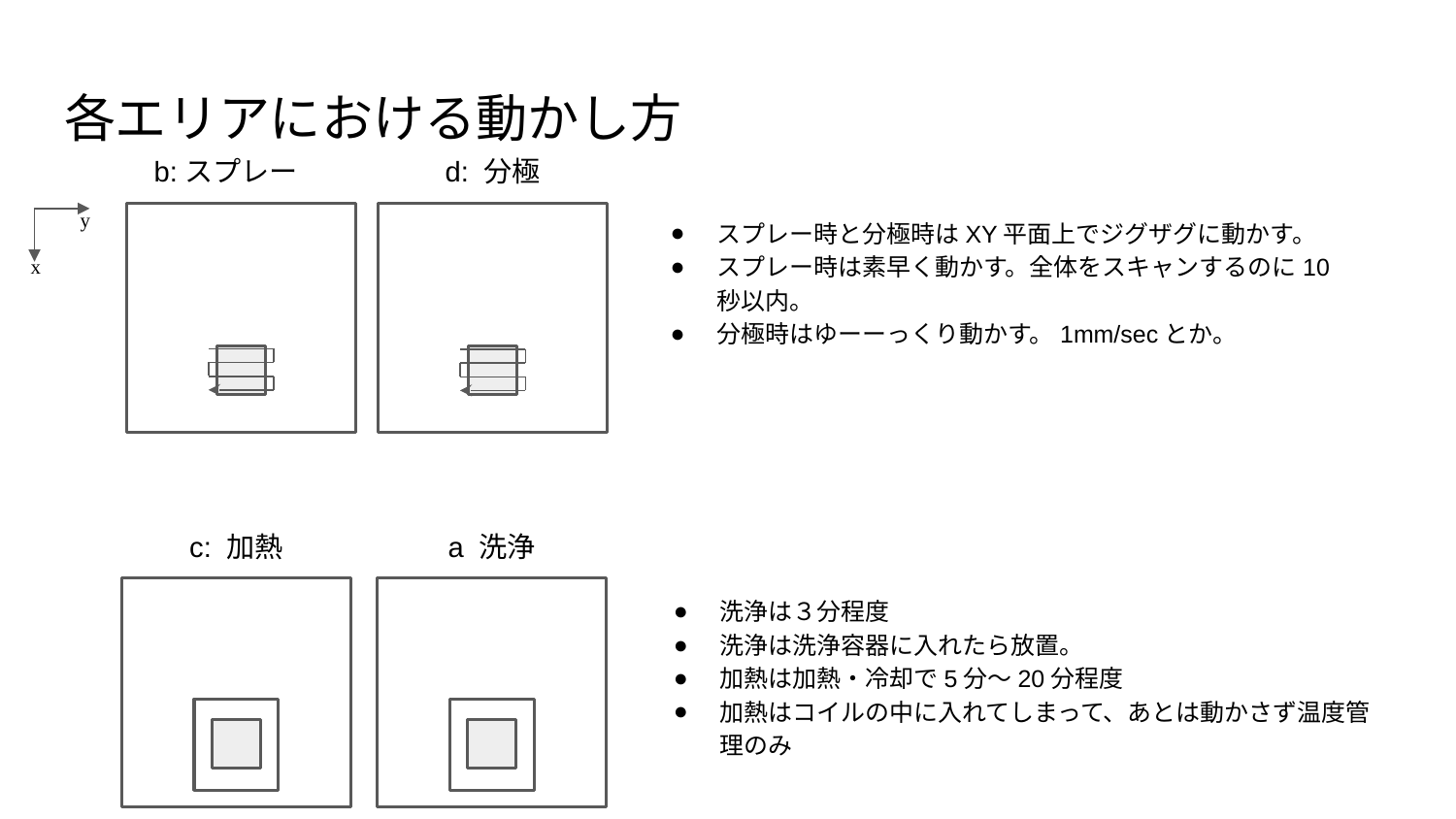

# 各エリアにおける動かし方
d: 分極
b:スプレー
y
スプレー時と分極時はXY平面上でジグザグに動かす。
スプレー時は素早く動かす。全体をスキャンするのに10秒以内。
分極時はゆーーっくり動かす。1mm/secとか。

x

c: 加熱
a 洗浄

洗浄は３分程度
洗浄は洗浄容器に入れたら放置。
加熱は加熱・冷却で5分〜20分程度
加熱はコイルの中に入れてしまって、あとは動かさず温度管理のみ